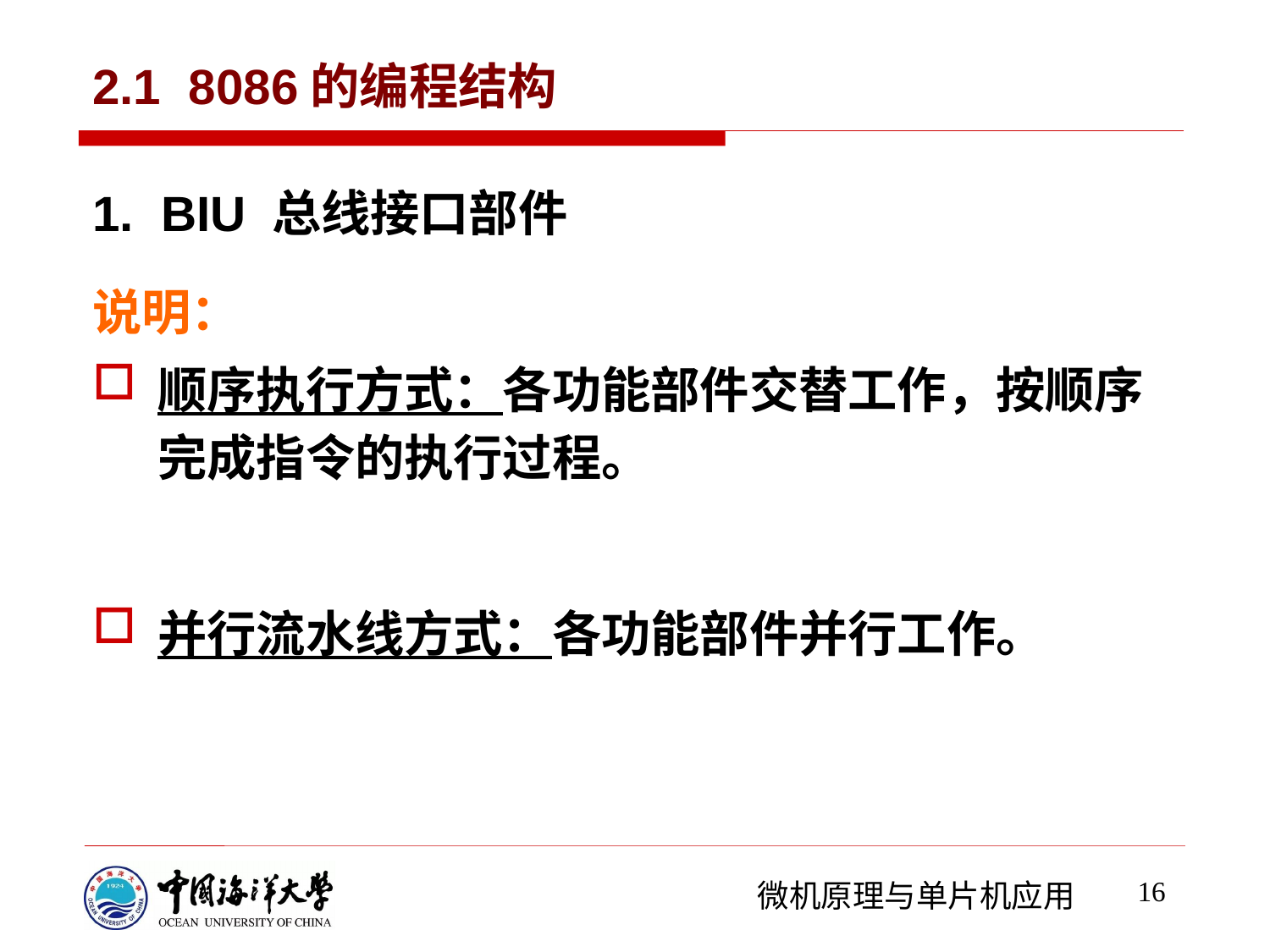

# 2.1  8086的编程结构
1.  BIU 总线接口部件
说明：
顺序执行方式：各功能部件交替工作，按顺序完成指令的执行过程。

并行流水线方式：各功能部件并行工作。

16